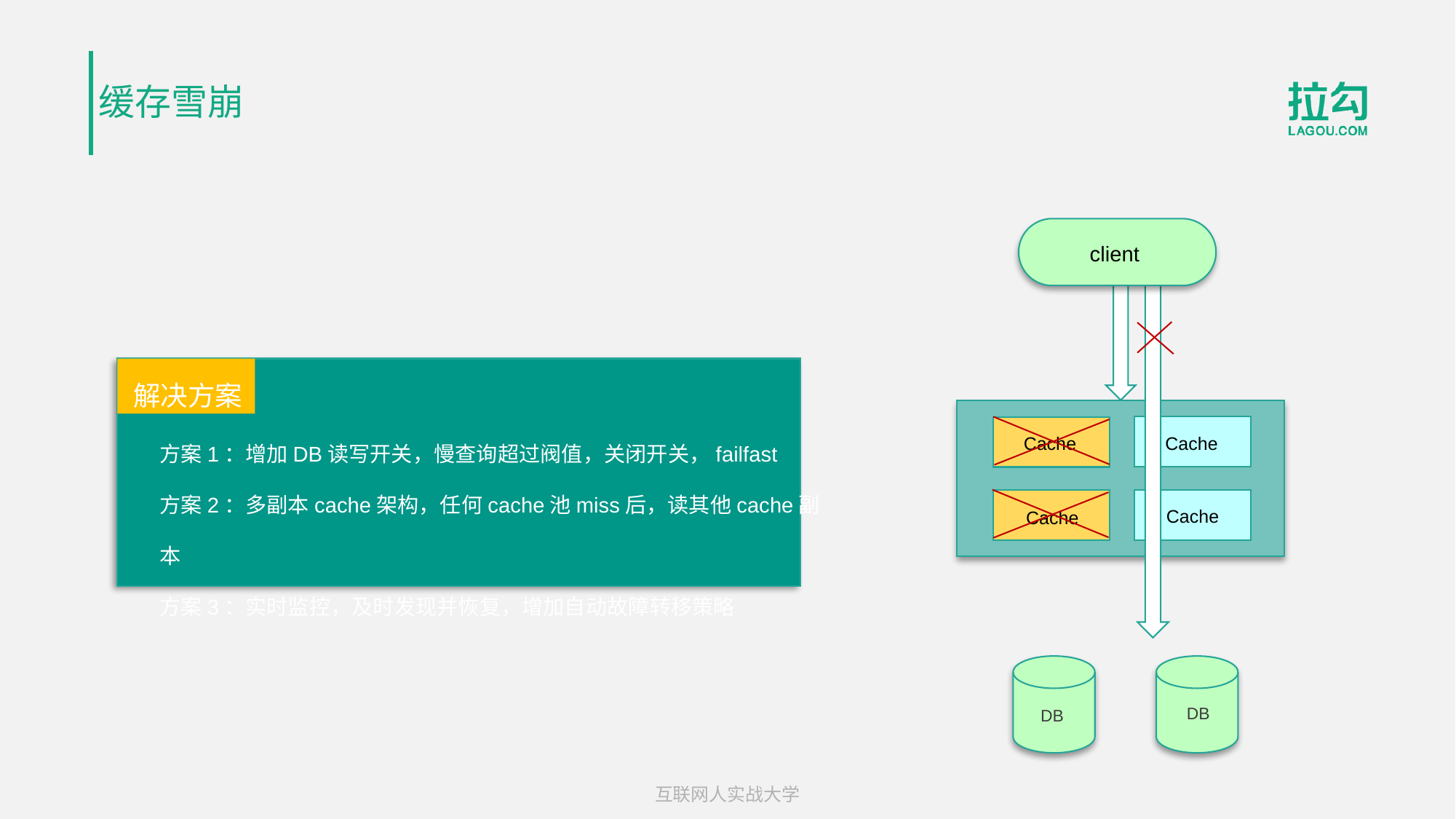

缓存雪崩

client

Cache

Cache

Cache

Cache

DB
DB
解决方案

方案1：增加DB读写开关，慢查询超过阀值，关闭开关，failfast
方案2：多副本cache架构，任何cache池miss后，读其他cache副本
方案3：实时监控，及时发现并恢复，增加自动故障转移策略